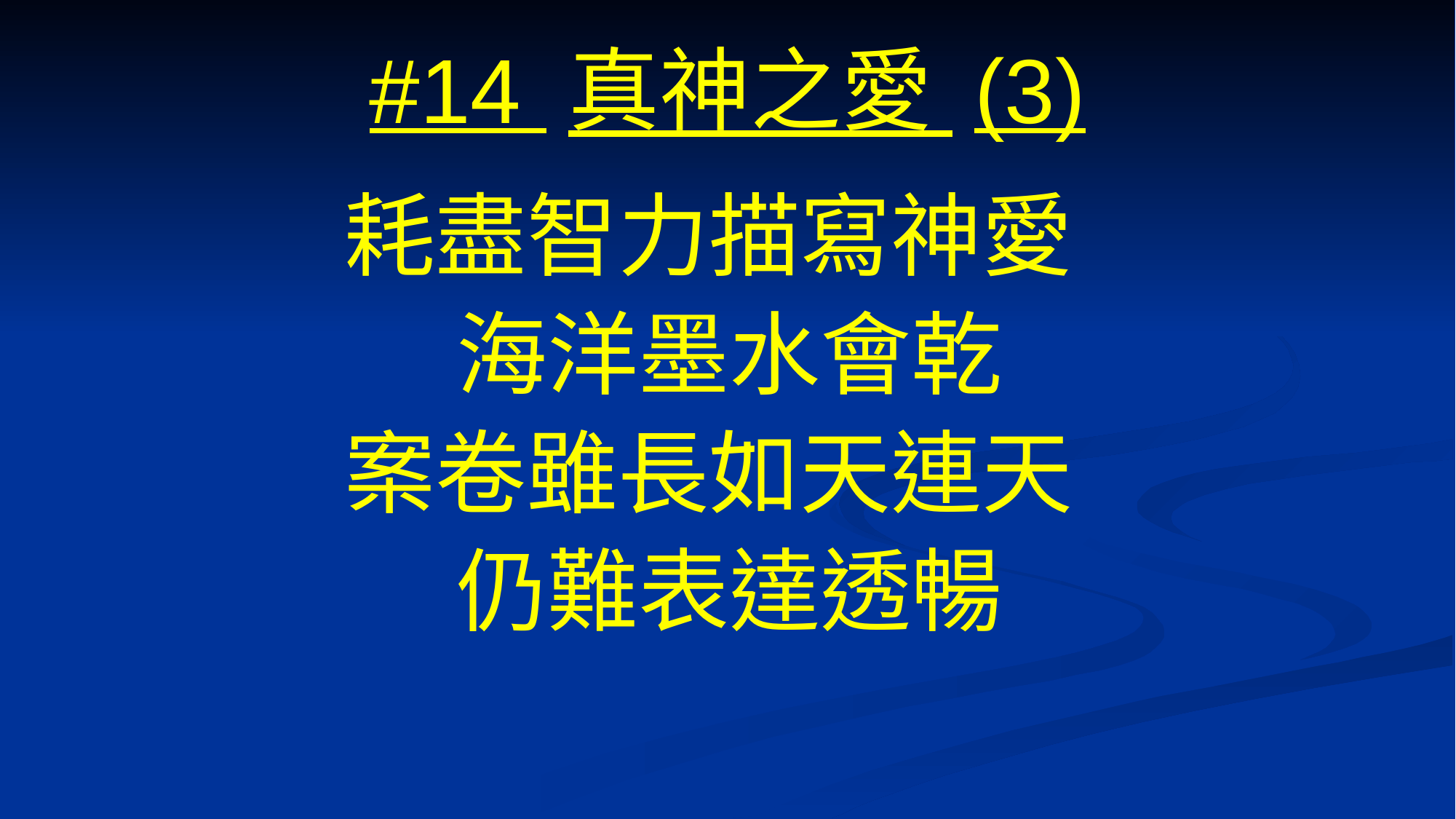

# #14 真神之愛 (3)
耗盡智力描寫神愛
海洋墨水會乾
案卷雖長如天連天
仍難表達透暢